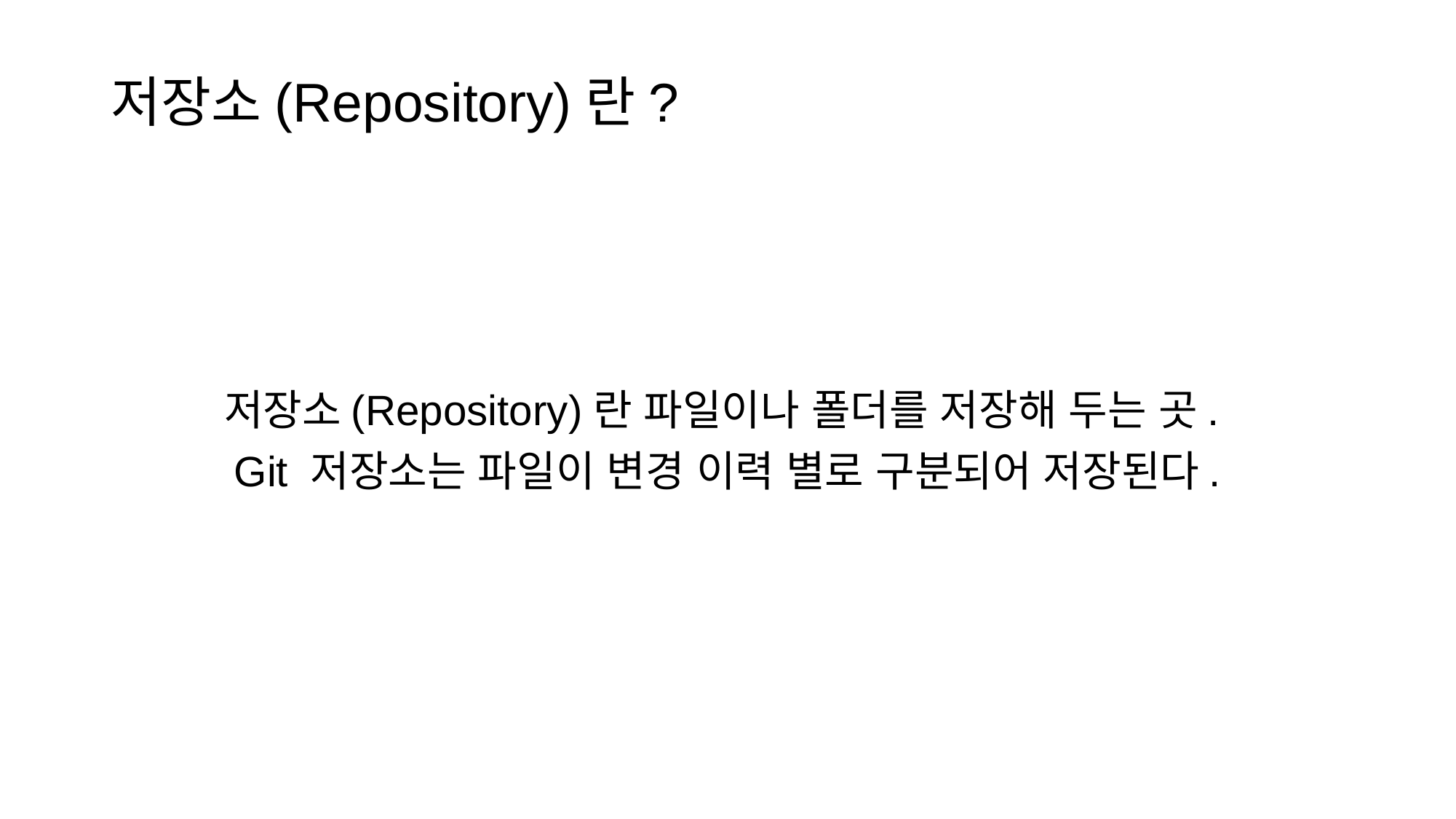

# 저장소(Repository)란?

저장소(Repository)란 파일이나 폴더를 저장해 두는 곳.
Git 저장소는 파일이 변경 이력 별로 구분되어 저장된다.